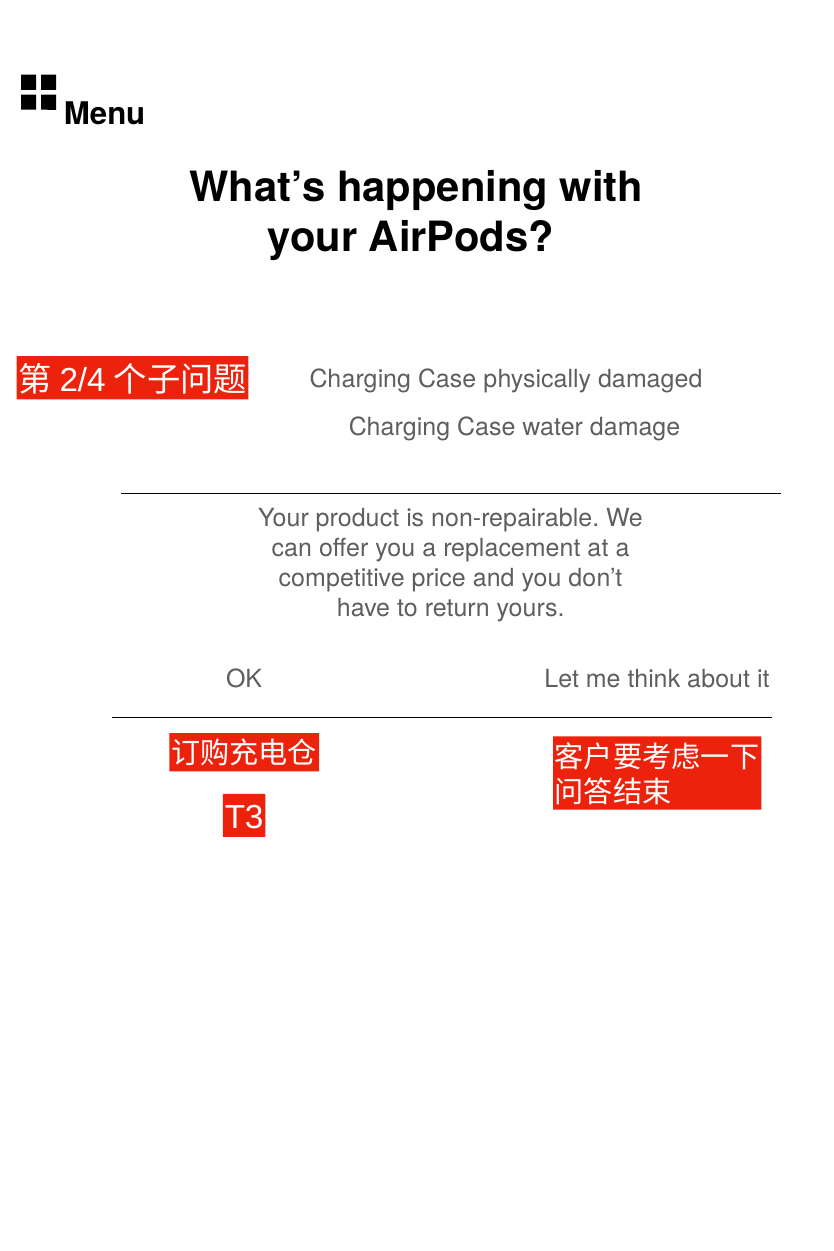

Menu
What’s happening with your AirPods?
第2/4个子问题
Charging Case physically damaged
Charging Case water damage

Your product is non-repairable. We can offer you a replacement at a competitive price and you don’t have to return yours.
OK
Let me think about it

订购充电仓
客户要考虑一下
问答结束
T3